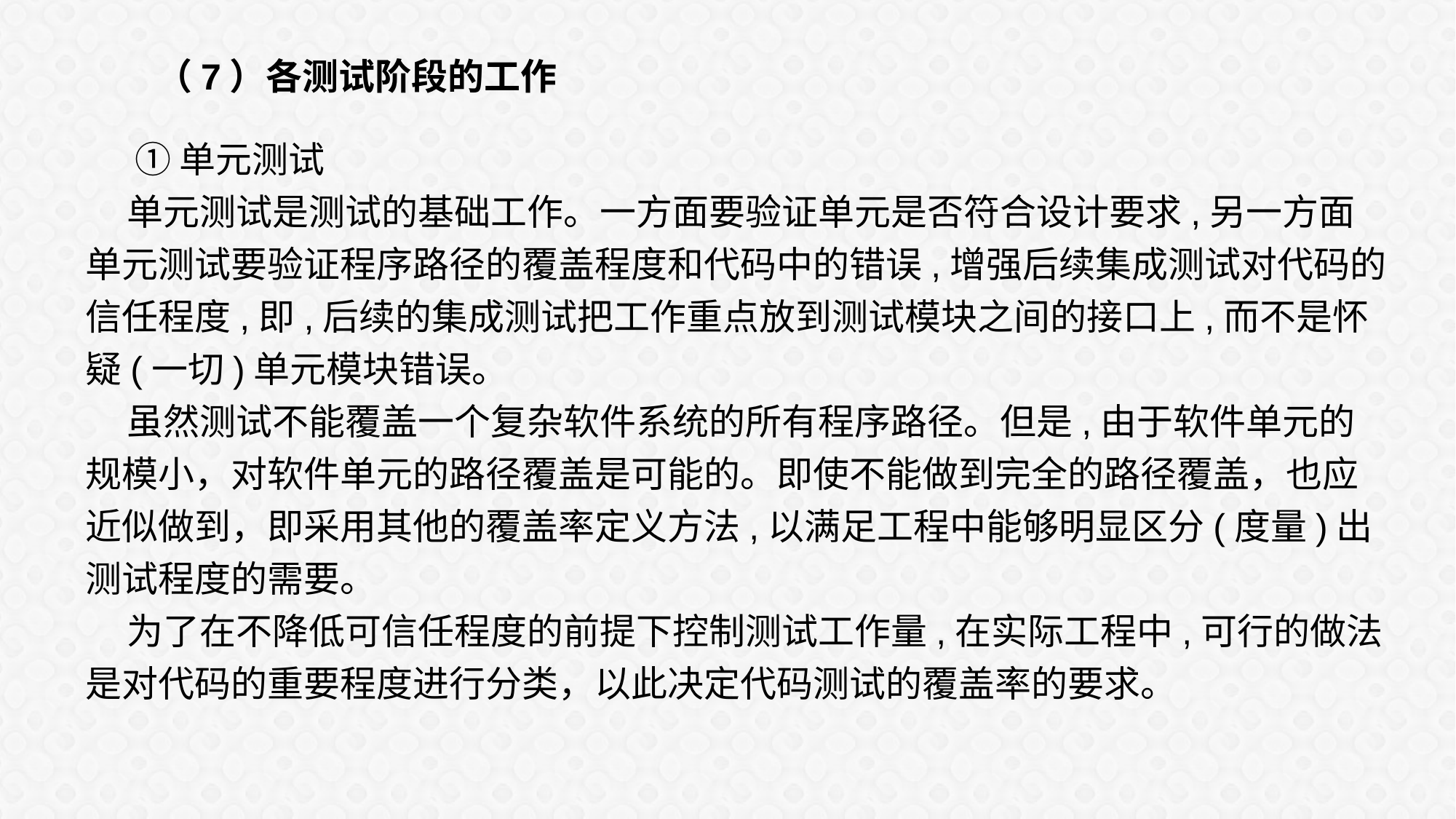

# （7）各测试阶段的工作
      ①单元测试
    单元测试是测试的基础工作。一方面要验证单元是否符合设计要求,另一方面单元测试要验证程序路径的覆盖程度和代码中的错误,增强后续集成测试对代码的信任程度,即,后续的集成测试把工作重点放到测试模块之间的接口上,而不是怀疑(一切)单元模块错误。
    虽然测试不能覆盖一个复杂软件系统的所有程序路径。但是,由于软件单元的规模小，对软件单元的路径覆盖是可能的。即使不能做到完全的路径覆盖，也应近似做到，即采用其他的覆盖率定义方法,以满足工程中能够明显区分(度量)出测试程度的需要。
    为了在不降低可信任程度的前提下控制测试工作量,在实际工程中,可行的做法是对代码的重要程度进行分类，以此决定代码测试的覆盖率的要求。